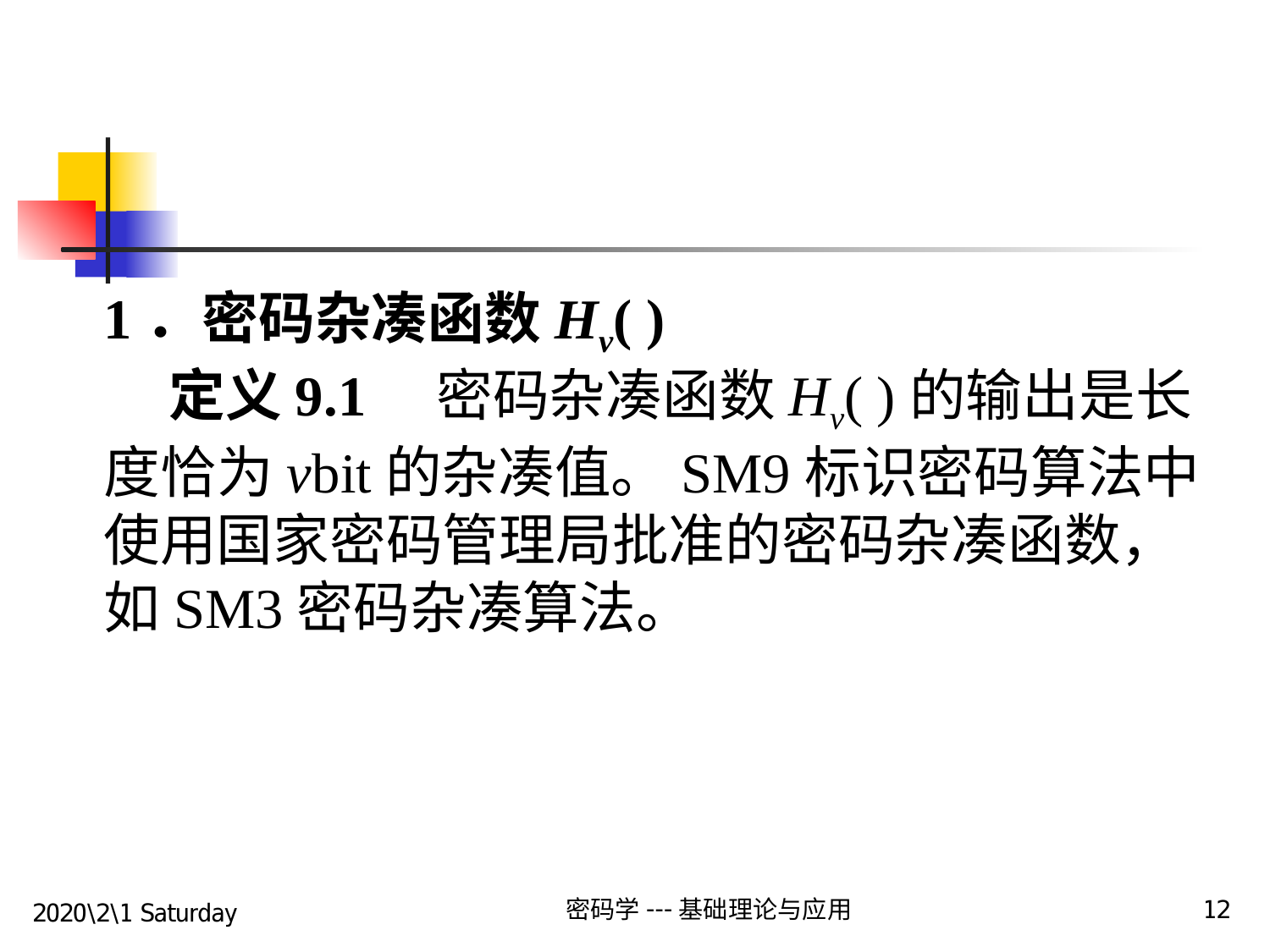

1．密码杂凑函数Hv( )
    定义9.1　密码杂凑函数Hv( )的输出是长度恰为vbit的杂凑值。SM9标识密码算法中使用国家密码管理局批准的密码杂凑函数，如SM3密码杂凑算法。
密码学---基础理论与应用
12
2020\2\1 Saturday